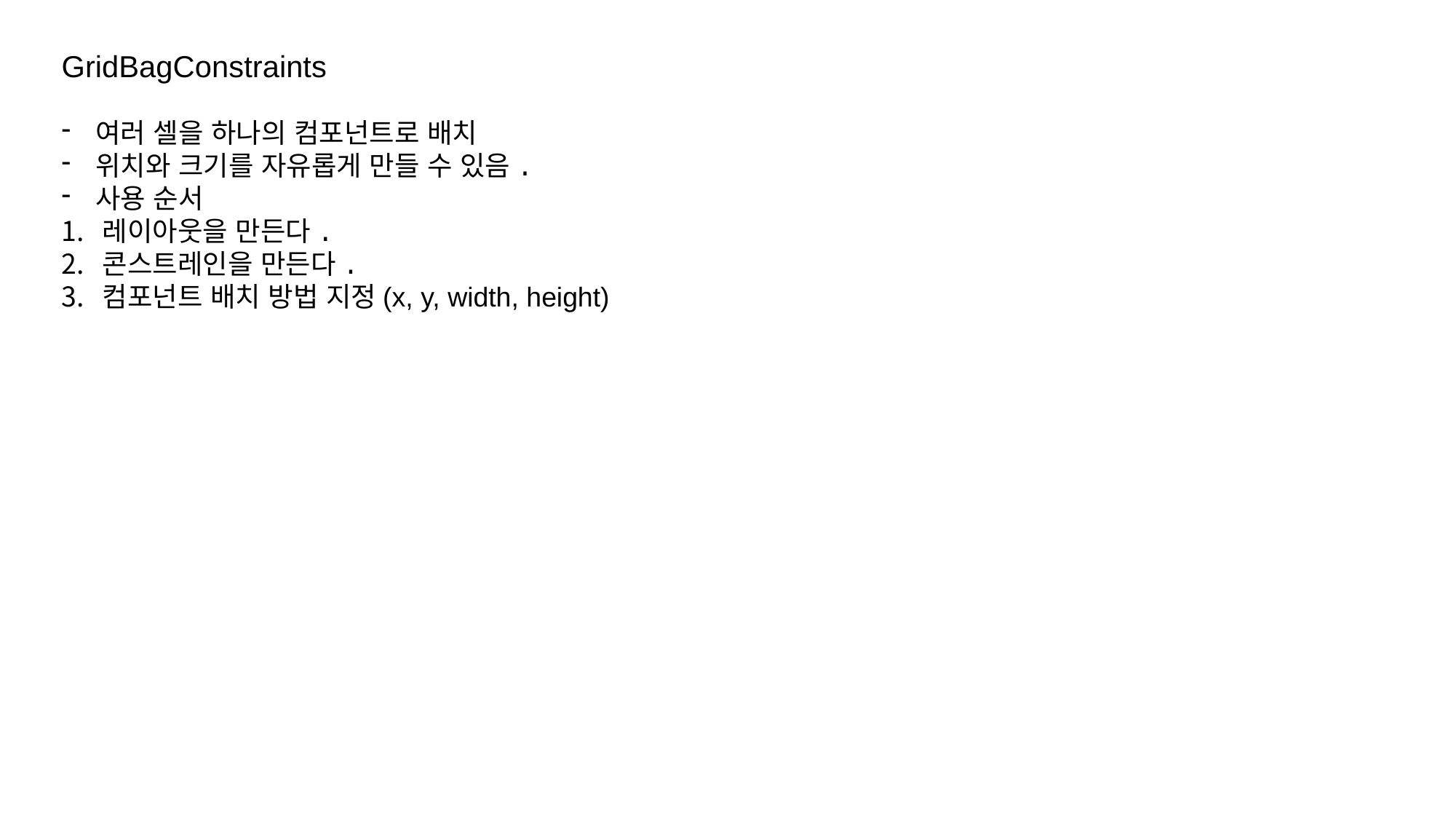

GridBagConstraints

여러 셀을 하나의 컴포넌트로 배치
위치와 크기를 자유롭게 만들 수 있음.
사용 순서
레이아웃을 만든다.
콘스트레인을 만든다.
컴포넌트 배치 방법 지정(x, y, width, height)